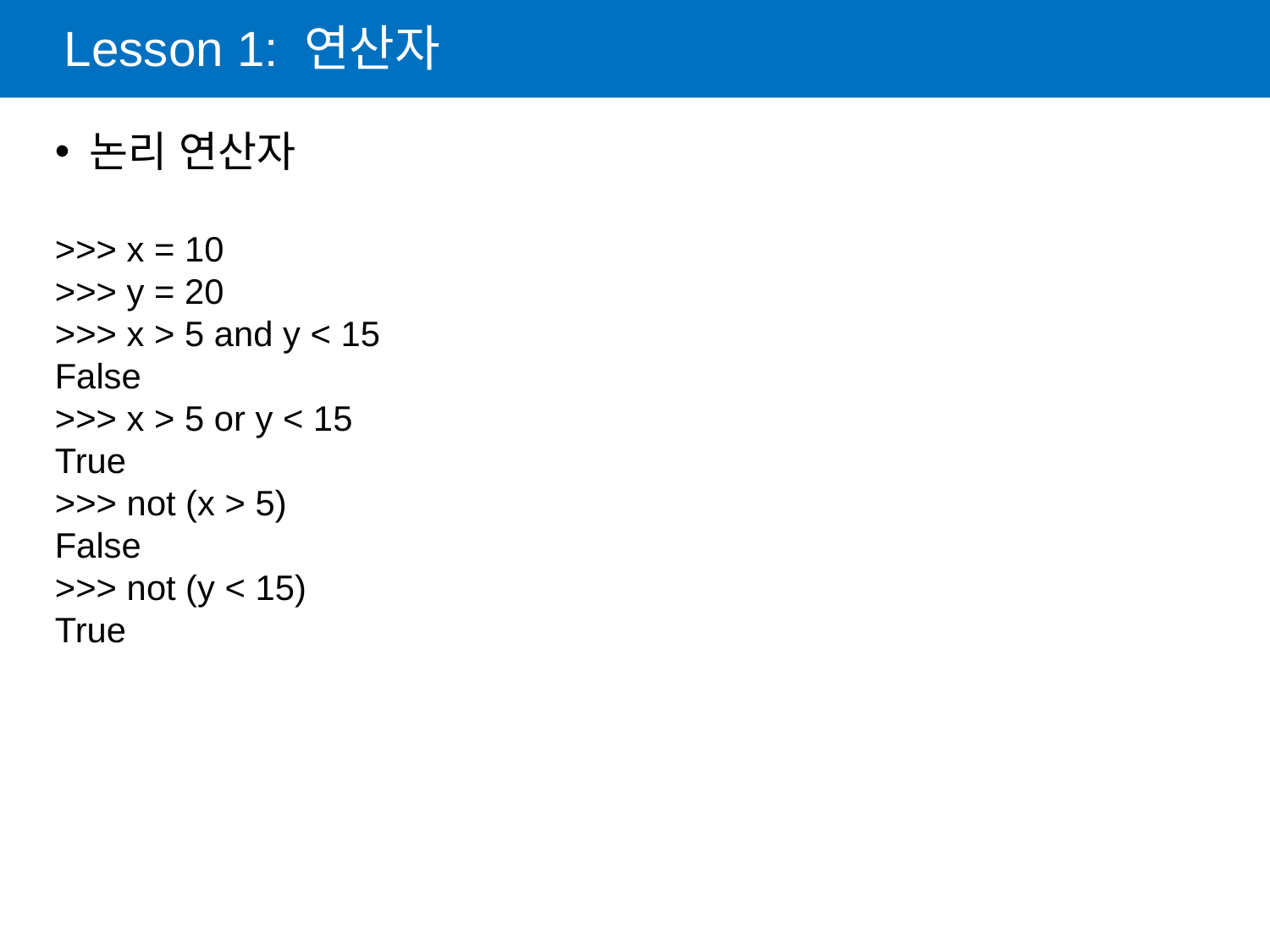

# Lesson 1: 연산자
 논리 연산자

>>> x = 10
>>> y = 20
>>> x > 5 and y < 15
False
>>> x > 5 or y < 15
True
>>> not (x > 5)
False
>>> not (y < 15)
True